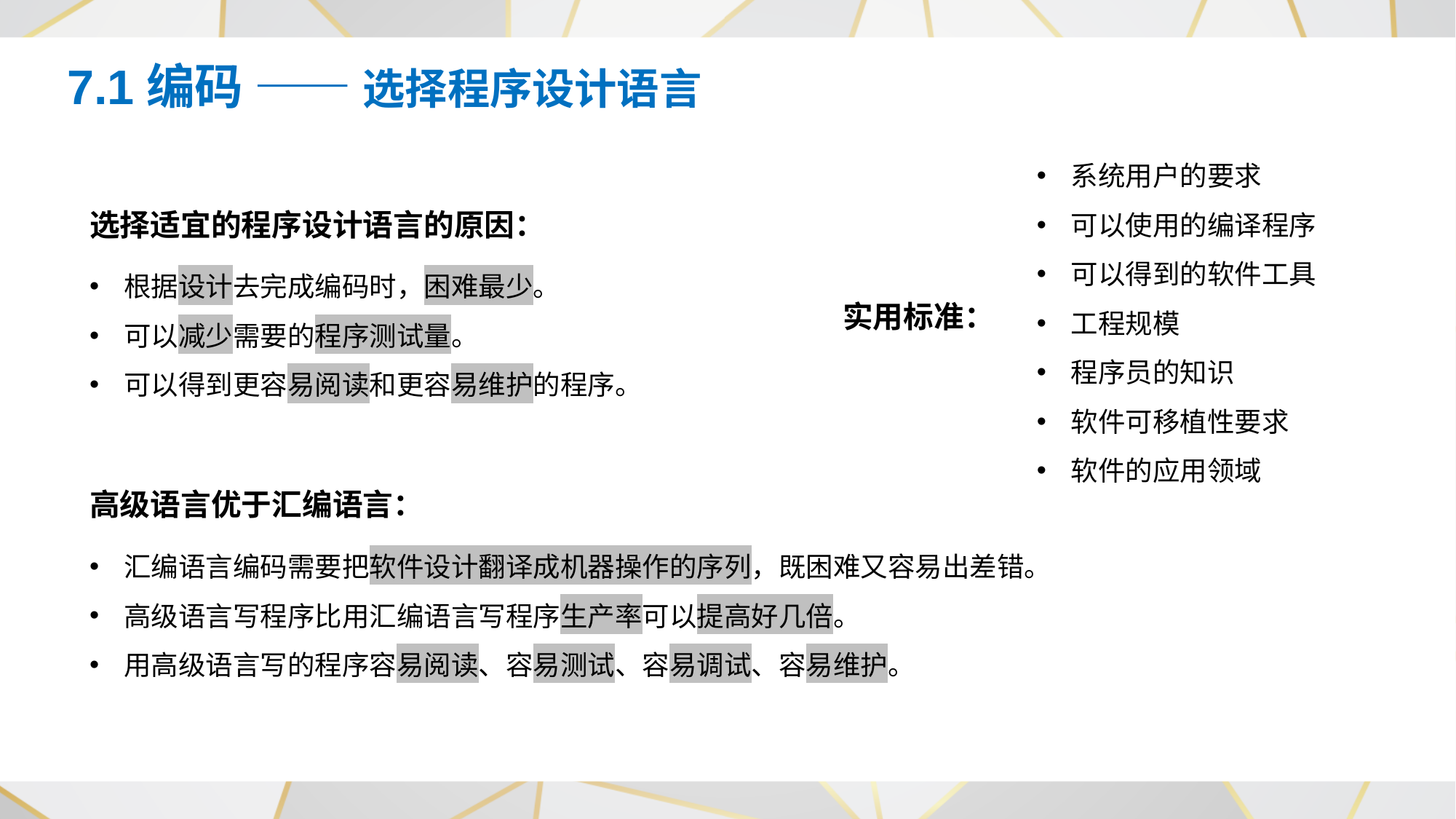

7.1编码 —— 选择程序设计语言
系统用户的要求
可以使用的编译程序
可以得到的软件工具
工程规模
程序员的知识
软件可移植性要求
软件的应用领域
实用标准：
选择适宜的程序设计语言的原因：
根据设计去完成编码时，困难最少。
可以减少需要的程序测试量。
可以得到更容易阅读和更容易维护的程序。
高级语言优于汇编语言：
汇编语言编码需要把软件设计翻译成机器操作的序列，既困难又容易出差错。
高级语言写程序比用汇编语言写程序生产率可以提高好几倍。
用高级语言写的程序容易阅读、容易测试、容易调试、容易维护。